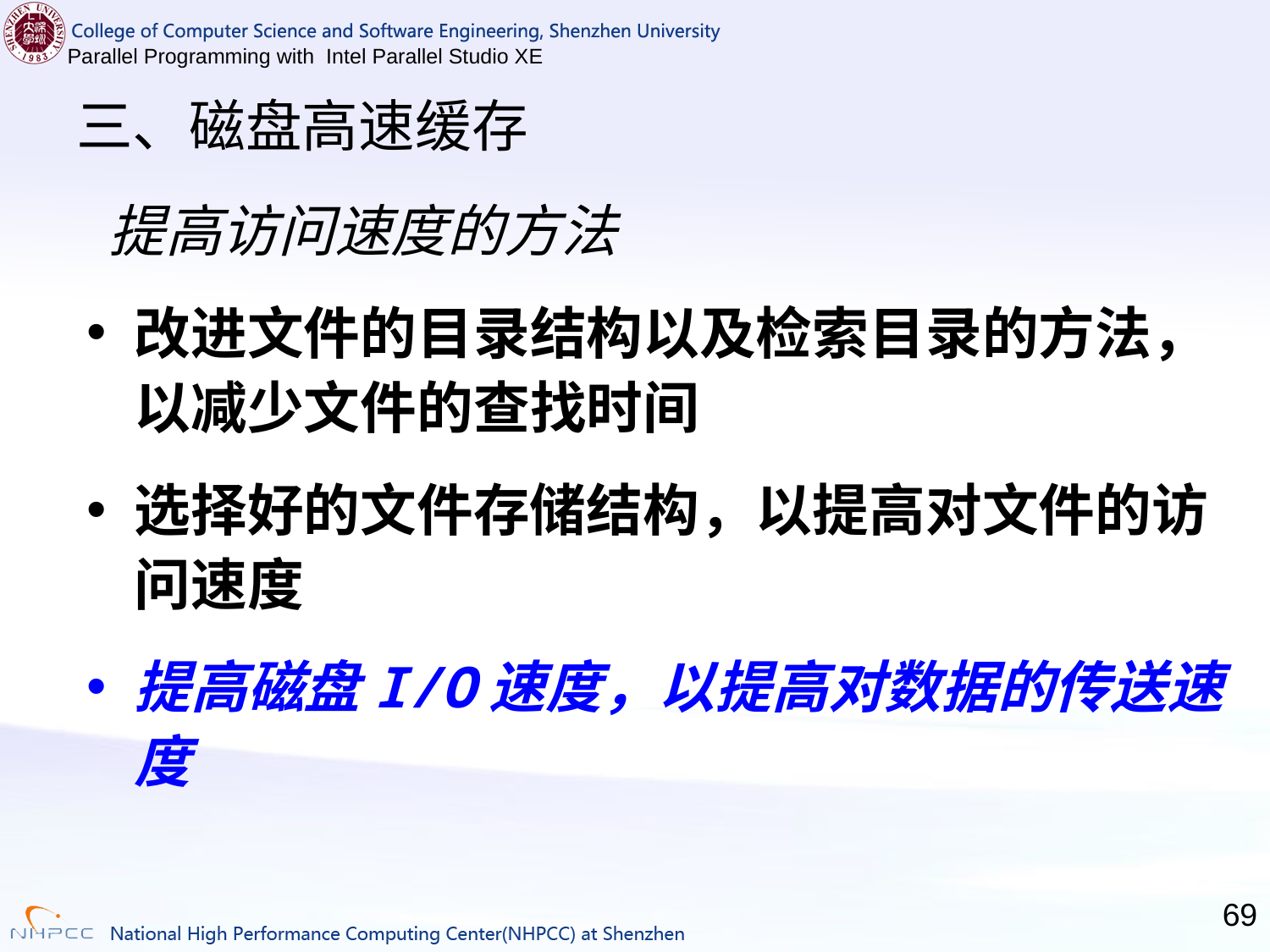

# 三、磁盘高速缓存
  提高访问速度的方法
改进文件的目录结构以及检索目录的方法，以减少文件的查找时间
选择好的文件存储结构，以提高对文件的访问速度
提高磁盘I/O速度，以提高对数据的传送速度
69